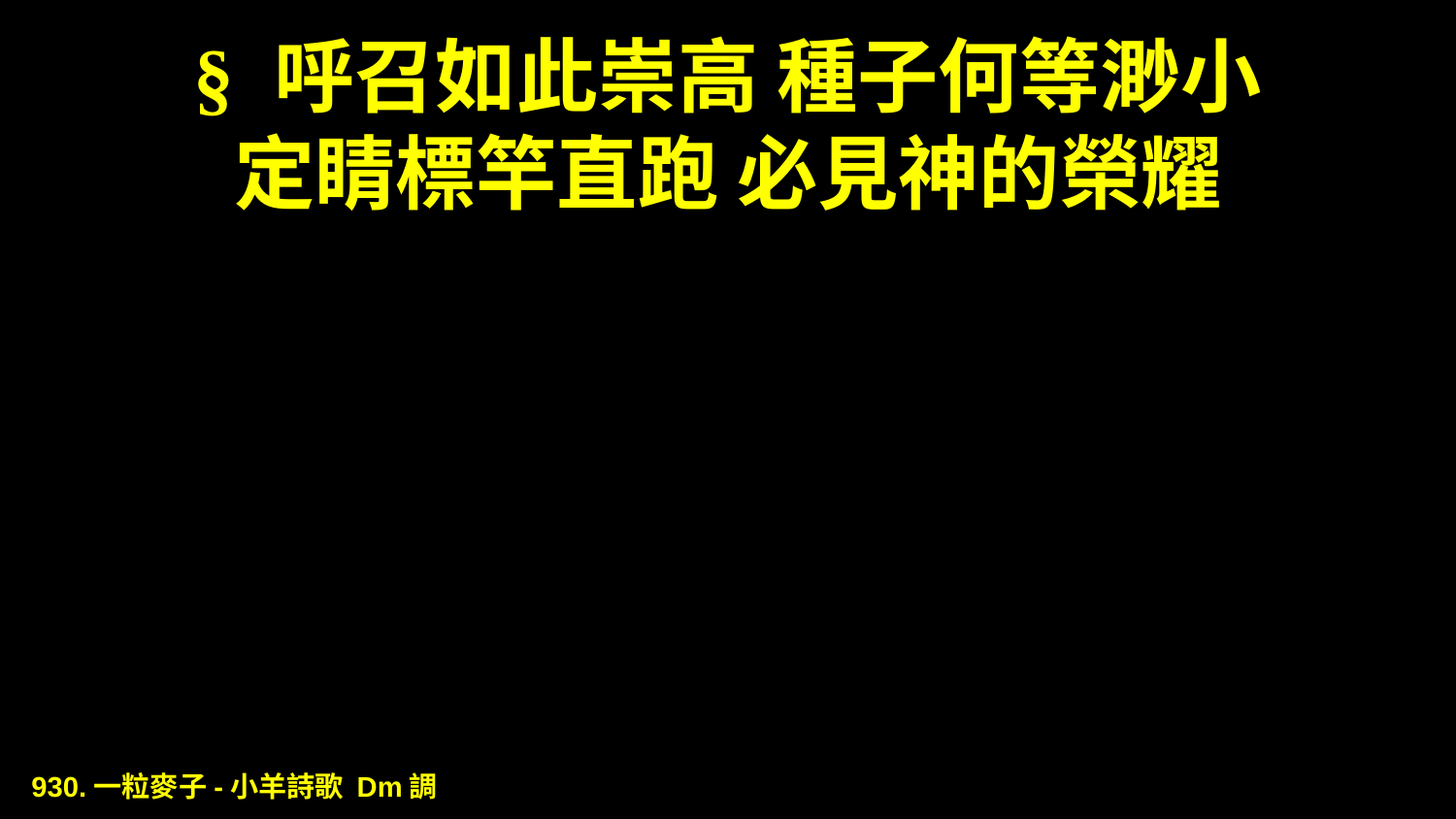

# § 呼召如此崇高 種子何等渺小 定睛標竿直跑 必見神的榮耀
930.一粒麥子-小羊詩歌 Dm調